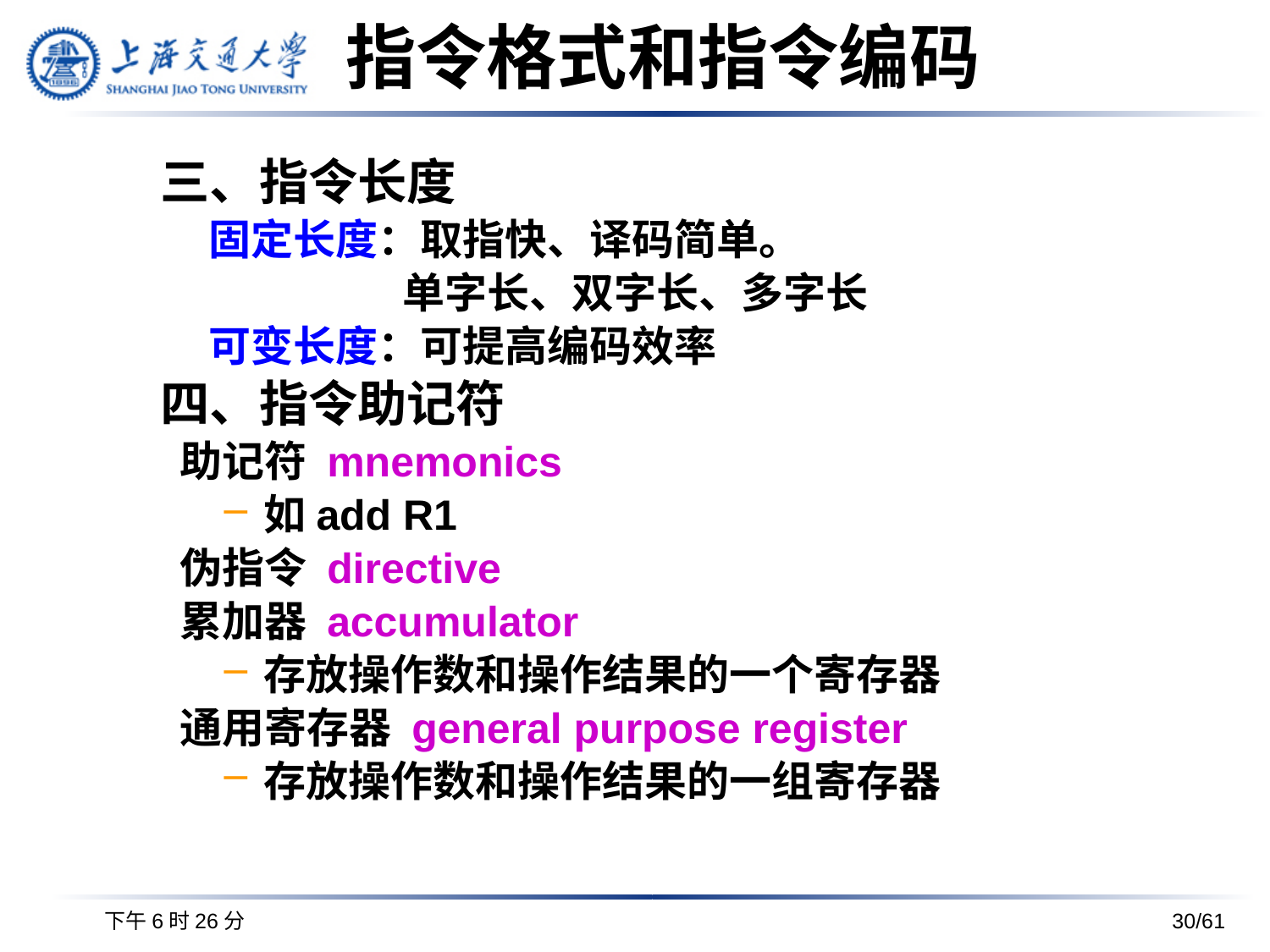

指令格式和指令编码
三、指令长度
	固定长度：取指快、译码简单。
		      单字长、双字长、多字长
	可变长度：可提高编码效率
四、指令助记符
 助记符 mnemonics
如add R1
 伪指令 directive
 累加器 accumulator
存放操作数和操作结果的一个寄存器
 通用寄存器 general purpose register
存放操作数和操作结果的一组寄存器
下午6时26分
30/61